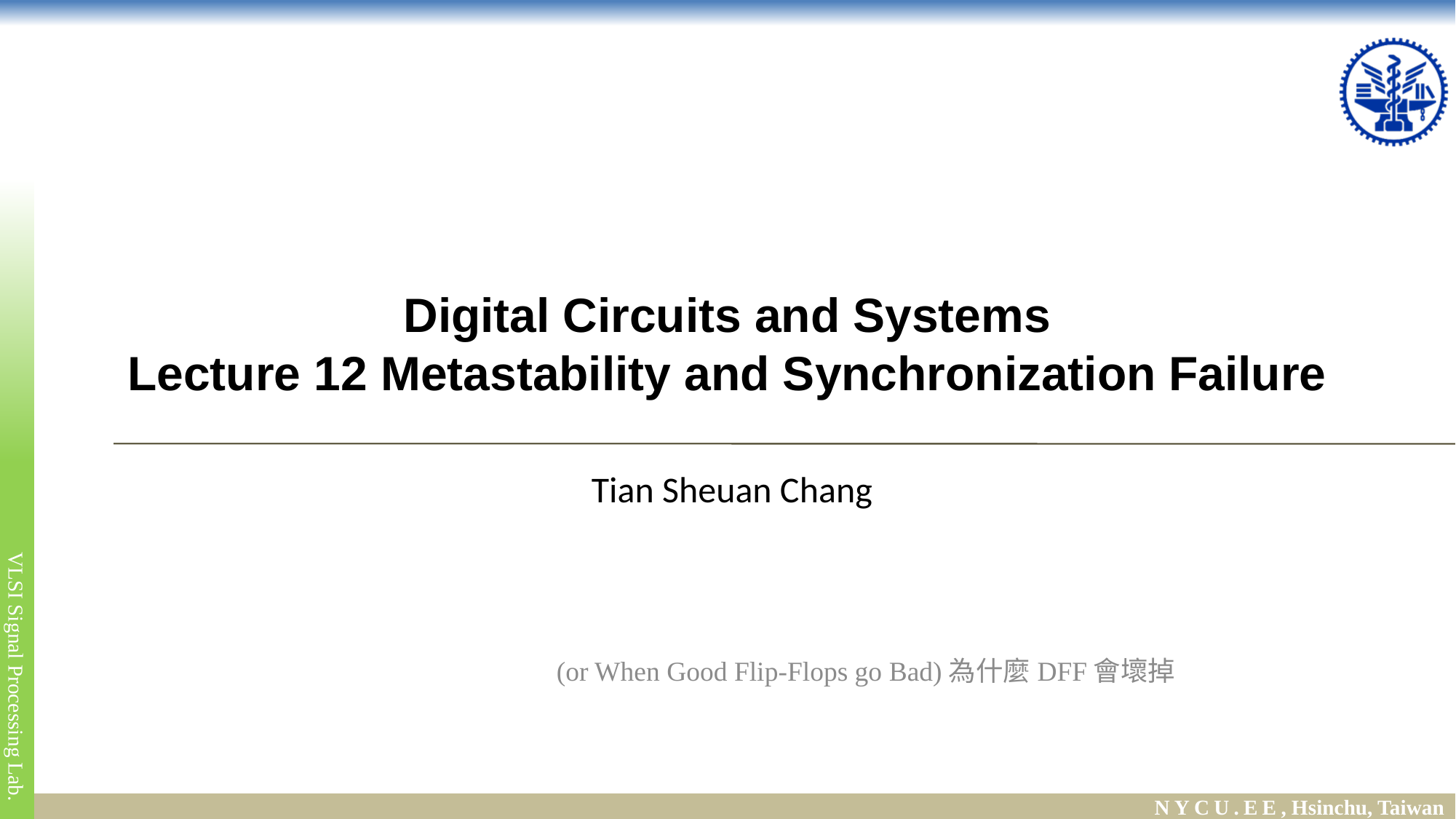

# Digital Circuits and Systems Lecture 12 Metastability and Synchronization Failure
Tian Sheuan Chang
(or When Good Flip-Flops go Bad)為什麼DFF會壞掉